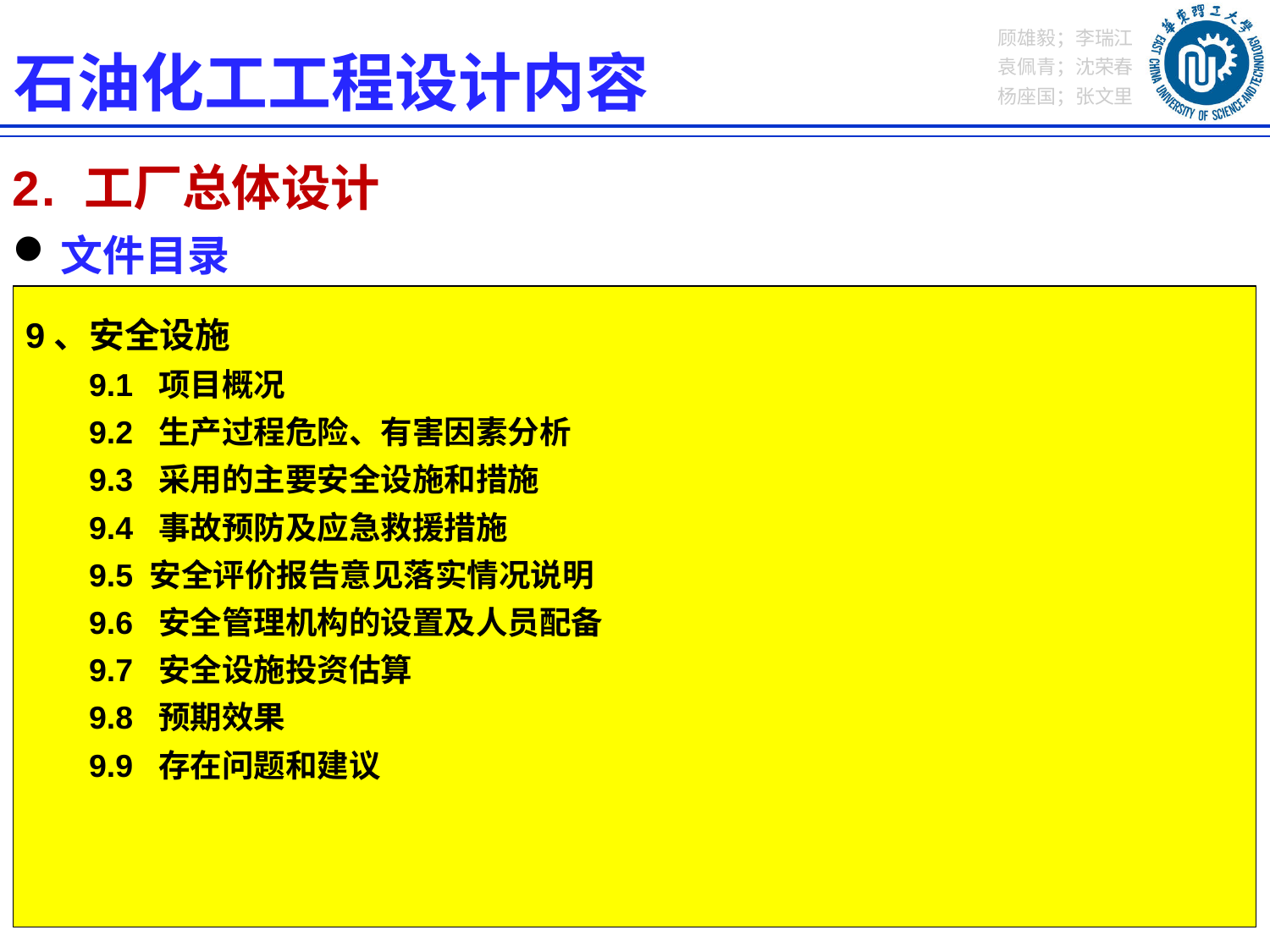

石油化工工程设计内容
工厂总体设计
文件目录

9、安全设施
9.1  项目概况
9.2  生产过程危险、有害因素分析
9.3  采用的主要安全设施和措施
9.4  事故预防及应急救援措施
9.5 安全评价报告意见落实情况说明
9.6  安全管理机构的设置及人员配备
9.7  安全设施投资估算
9.8  预期效果
9.9  存在问题和建议